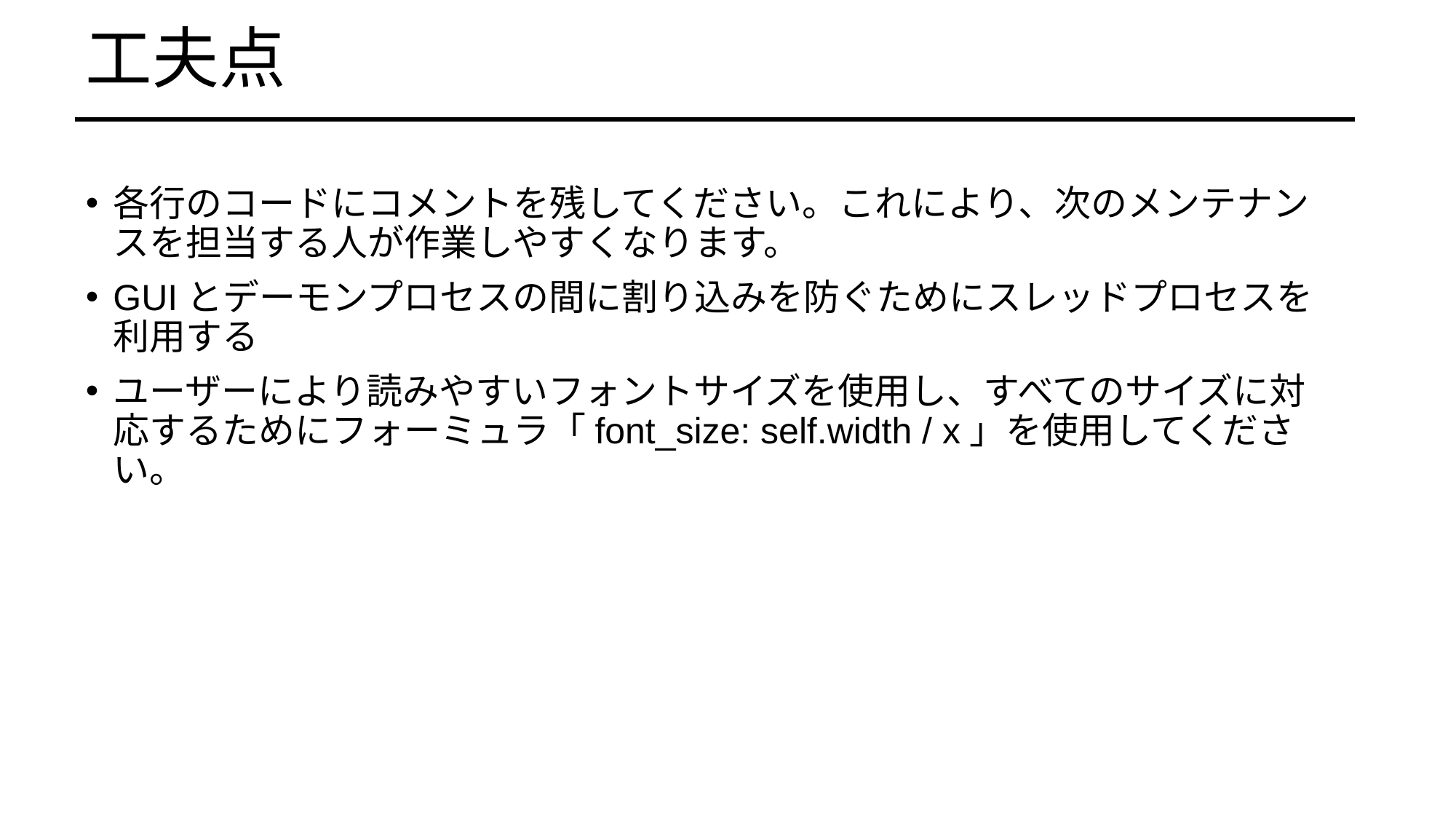

# 工夫点
各行のコードにコメントを残してください。これにより、次のメンテナンスを担当する人が作業しやすくなります。
GUIとデーモンプロセスの間に割り込みを防ぐためにスレッドプロセスを利用する
ユーザーにより読みやすいフォントサイズを使用し、すべてのサイズに対応するためにフォーミュラ「font_size: self.width / x」を使用してください。